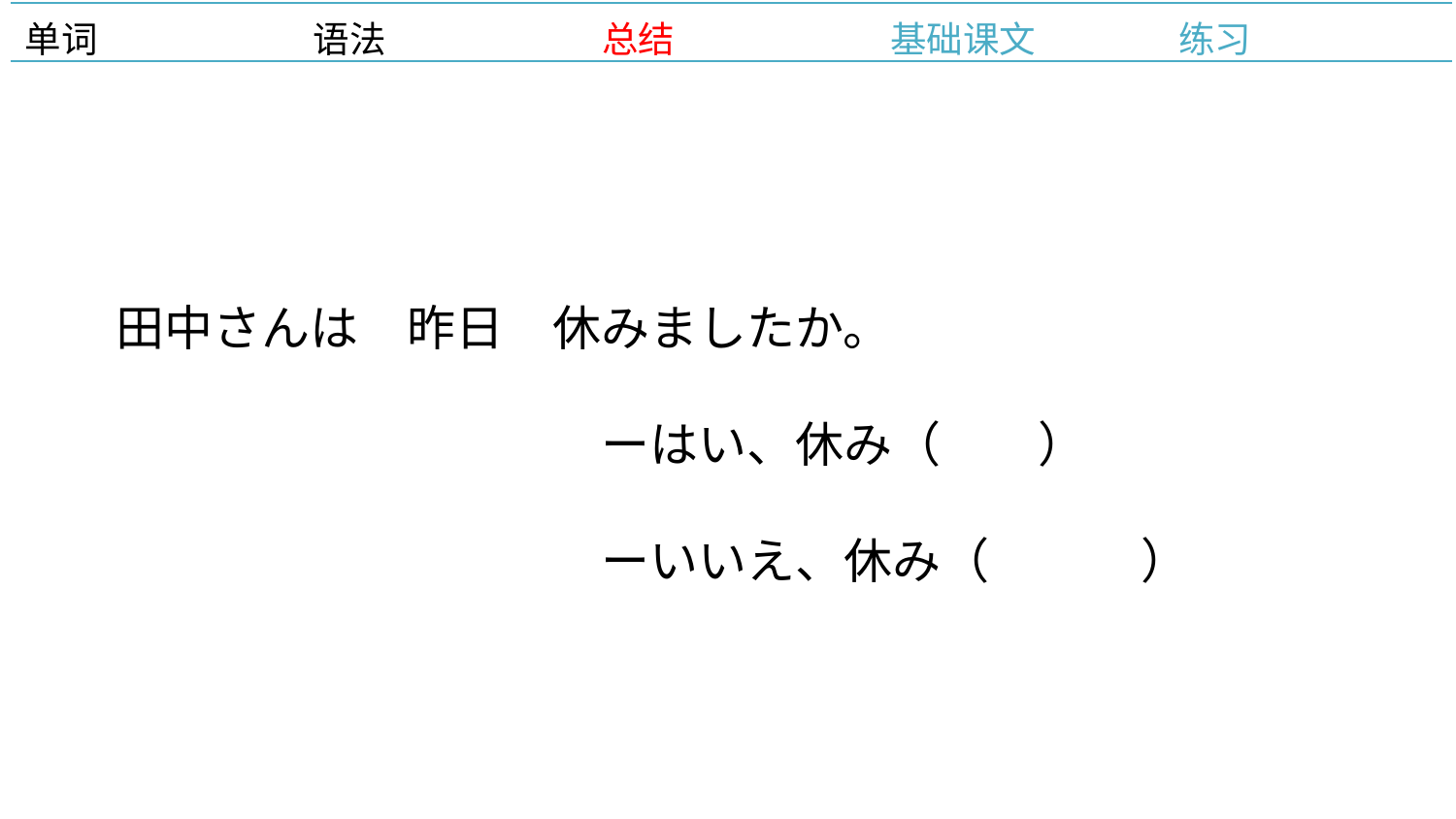

| 单词 | 语法 | 总结 | 基础课文 | 练习 |
| --- | --- | --- | --- | --- |
田中さんは　昨日　休みましたか。

　　　　　　　　　　ーはい、休み（　　）

　　　　　　　　　　ーいいえ、休み（　　     ）